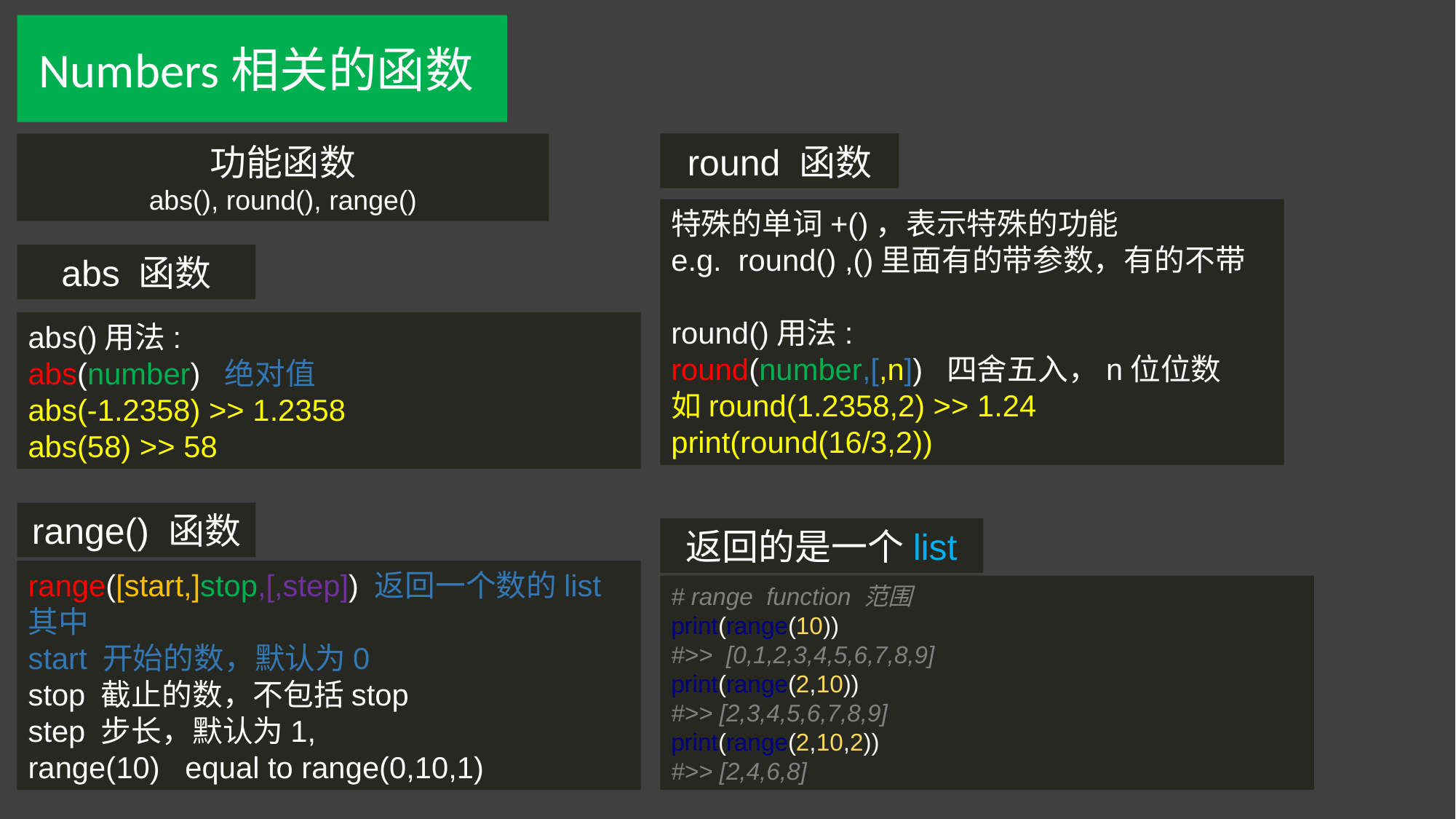

Numbers相关的函数
功能函数
abs(), round(), range()
round 函数
特殊的单词+()，表示特殊的功能
e.g.  round() ,()里面有的带参数，有的不带

round()用法:
round(number,[,n])  四舍五入，n位位数
如round(1.2358,2) >> 1.24
print(round(16/3,2))
abs 函数
abs()用法:
abs(number)  绝对值
abs(-1.2358) >> 1.2358
abs(58) >> 58
range() 函数
返回的是一个list
range([start,]stop,[,step]) 返回一个数的list
其中
start 开始的数，默认为0
stop 截止的数，不包括stop
step 步长，默认为1,
range(10)   equal to range(0,10,1)
# range  function 范围 print(range(10)) #>>  [0,1,2,3,4,5,6,7,8,9] print(range(2,10)) #>> [2,3,4,5,6,7,8,9] print(range(2,10,2)) #>> [2,4,6,8]